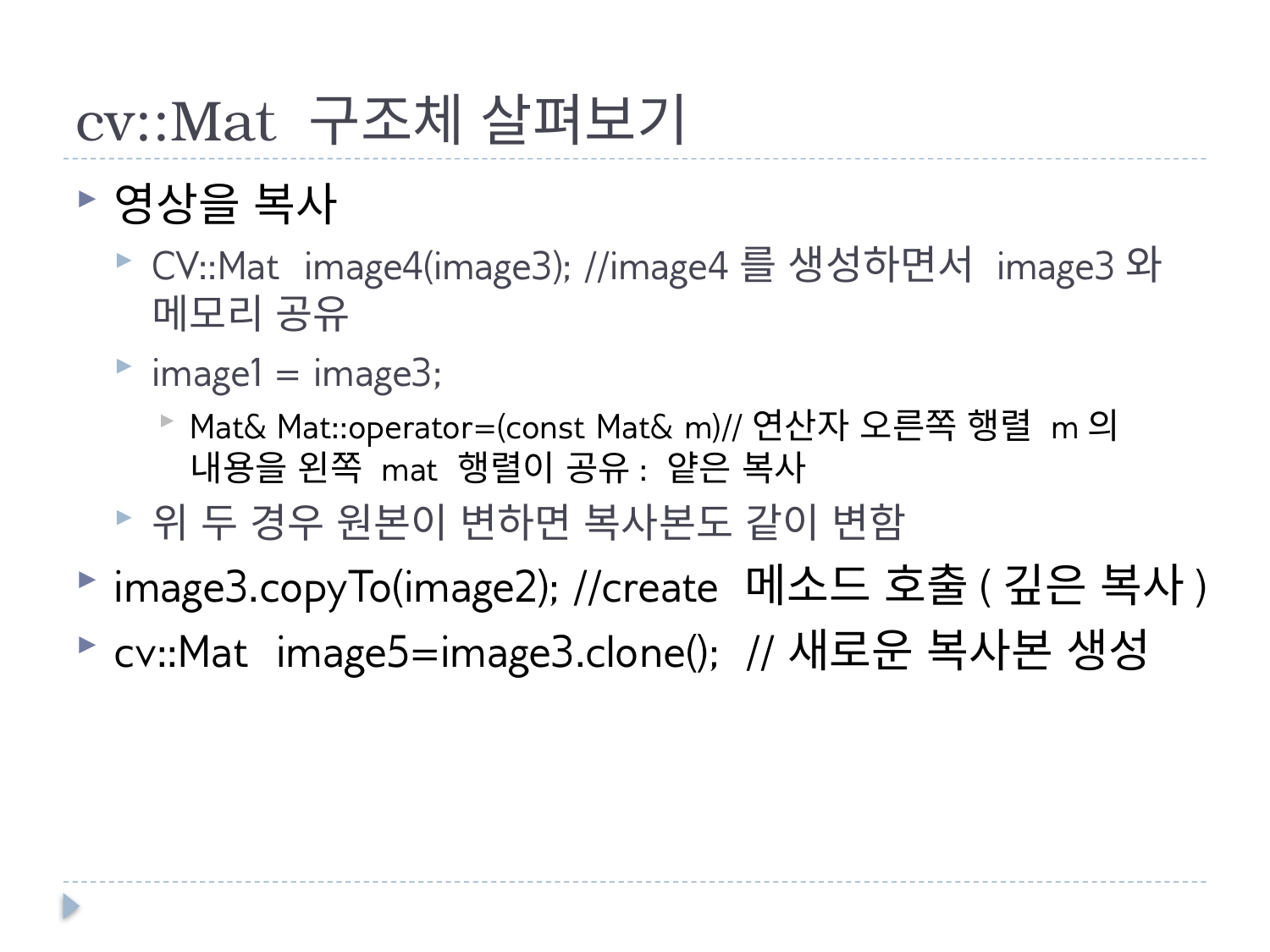

# cv::Mat 구조체 살펴보기
영상을 복사
CV::Mat  image4(image3); //image4를 생성하면서 image3와 메모리 공유
image1 = image3;
Mat& Mat::operator=(const Mat& m)//연산자 오른쪽 행렬 m의 내용을 왼쪽 mat 행렬이 공유: 얕은 복사
위 두 경우 원본이 변하면 복사본도 같이 변함
image3.copyTo(image2); //create 메소드 호출(깊은 복사)
cv::Mat  image5=image3.clone();  //새로운 복사본 생성